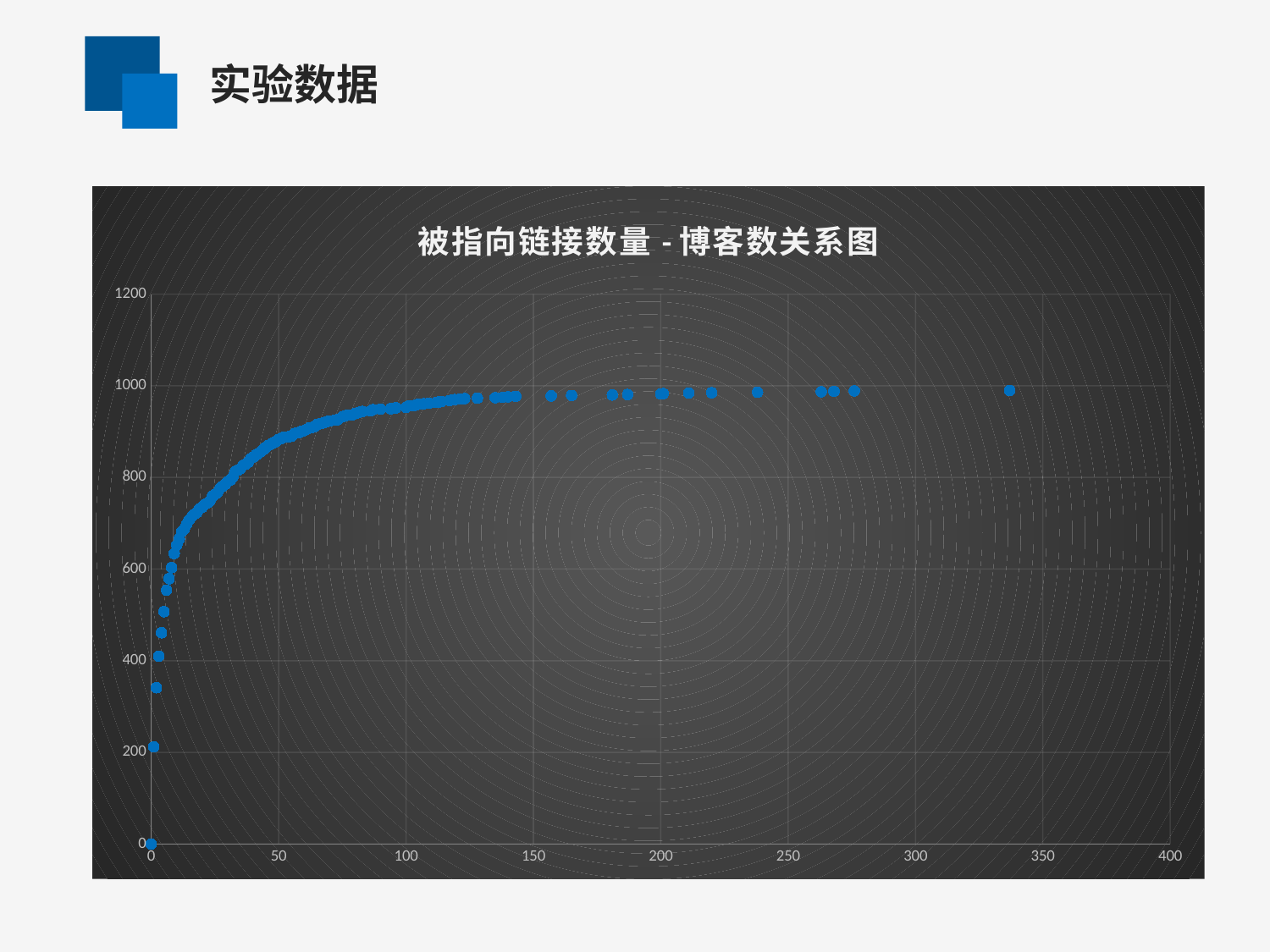

实验数据

### Chart: 被指向链接数量-博客数关系图

| Category |  |
|---|---|